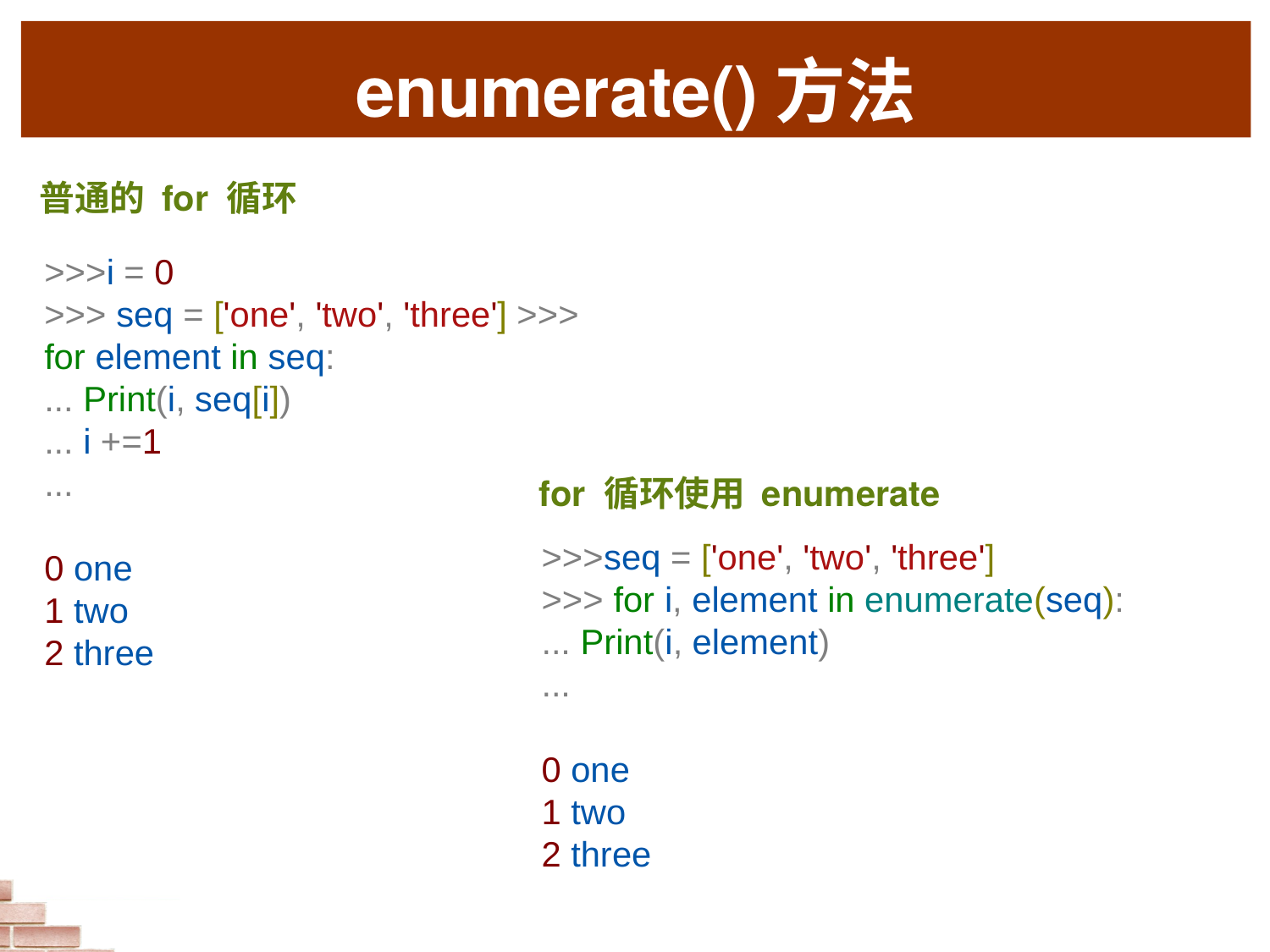

# enumerate()方法
普通的 for 循环
>>>i = 0
>>> seq = ['one', 'two', 'three'] >>> for element in seq:
... Print(i, seq[i])
... i +=1
...

0 one
1 two
2 three
for 循环使用 enumerate
>>>seq = ['one', 'two', 'three']
>>> for i, element in enumerate(seq):
... Print(i, element)
...

0 one
1 two
2 three